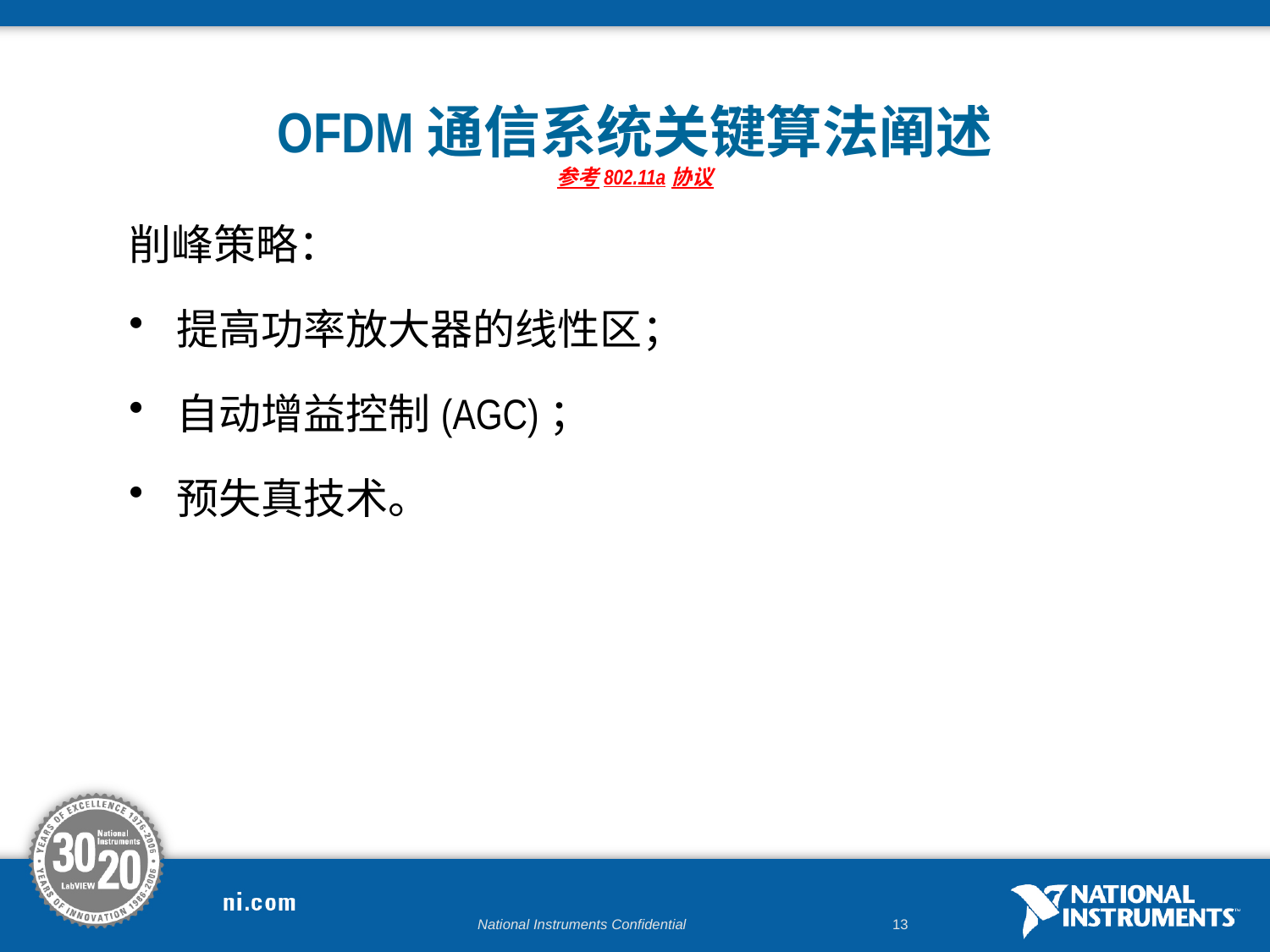

# OFDM通信系统关键算法阐述 参考802.11a协议
削峰策略：
提高功率放大器的线性区；
自动增益控制(AGC)；
预失真技术。